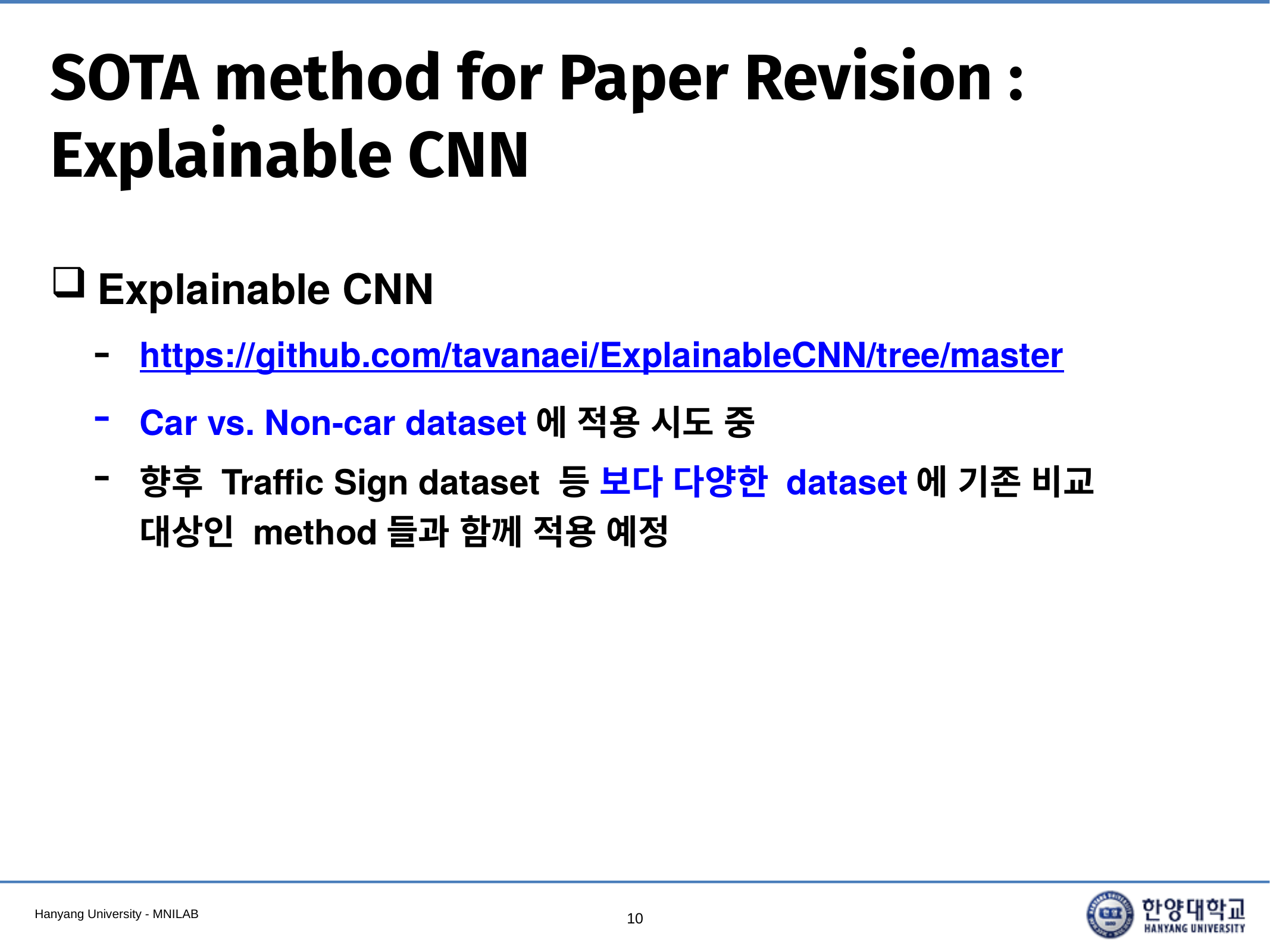

# SOTA method for Paper Revision : Explainable CNN
Explainable CNN
https://github.com/tavanaei/ExplainableCNN/tree/master
Car vs. Non-car dataset에 적용 시도 중
향후 Traffic Sign dataset 등 보다 다양한 dataset에 기존 비교 대상인 method들과 함께 적용 예정
10